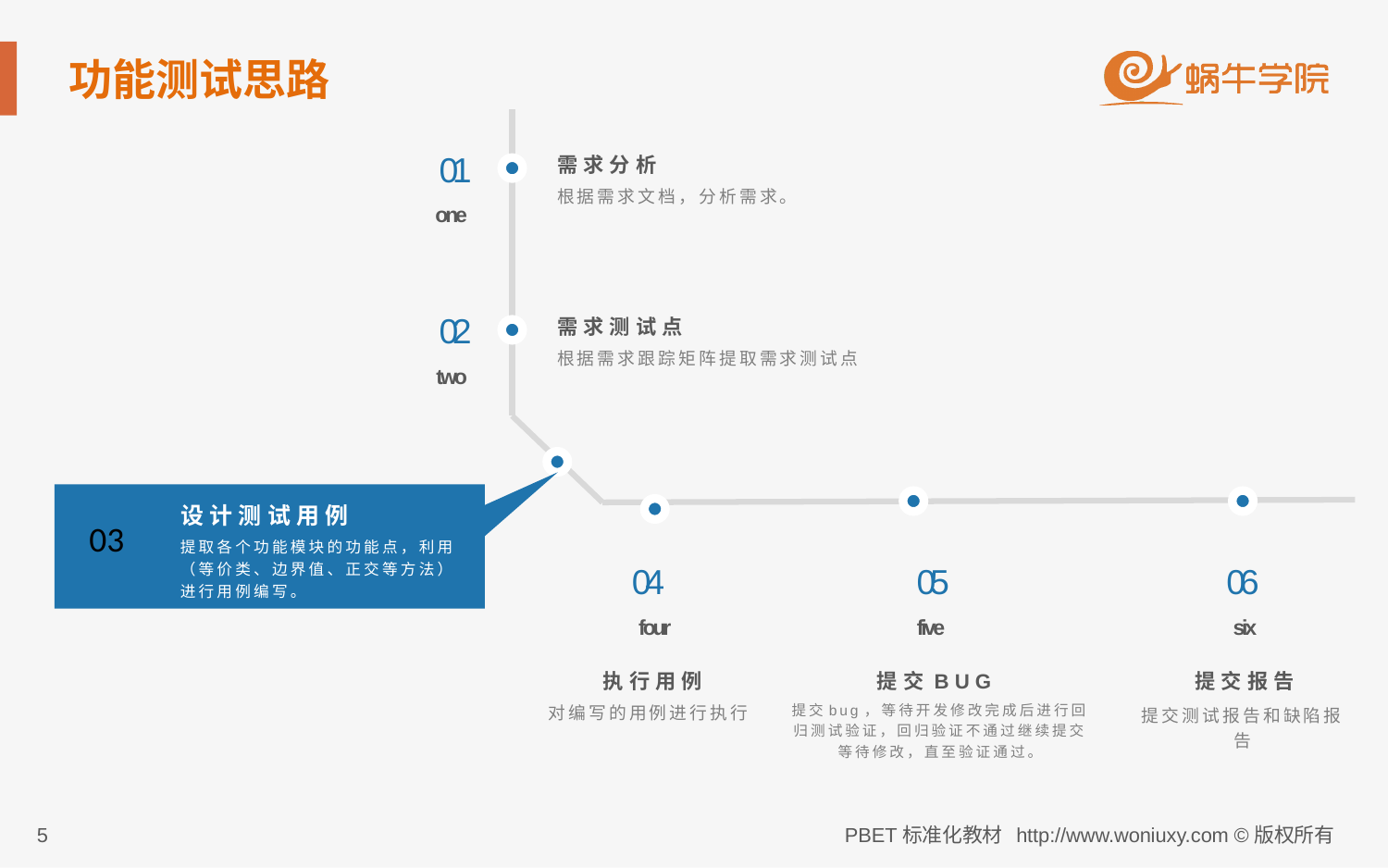

# 功能测试思路
01
需求分析

根据需求文档，分析需求。
one
02
需求测试点

根据需求跟踪矩阵提取需求测试点
two

设计测试用例

03
提取各个功能模块的功能点，利用（等价类、边界值、正交等方法）进行用例编写。
04
05
06
four
five
six
执行用例
提交BUG
提交报告
提交bug，等待开发修改完成后进行回归测试验证，回归验证不通过继续提交等待修改，直至验证通过。
对编写的用例进行执行
提交测试报告和缺陷报告